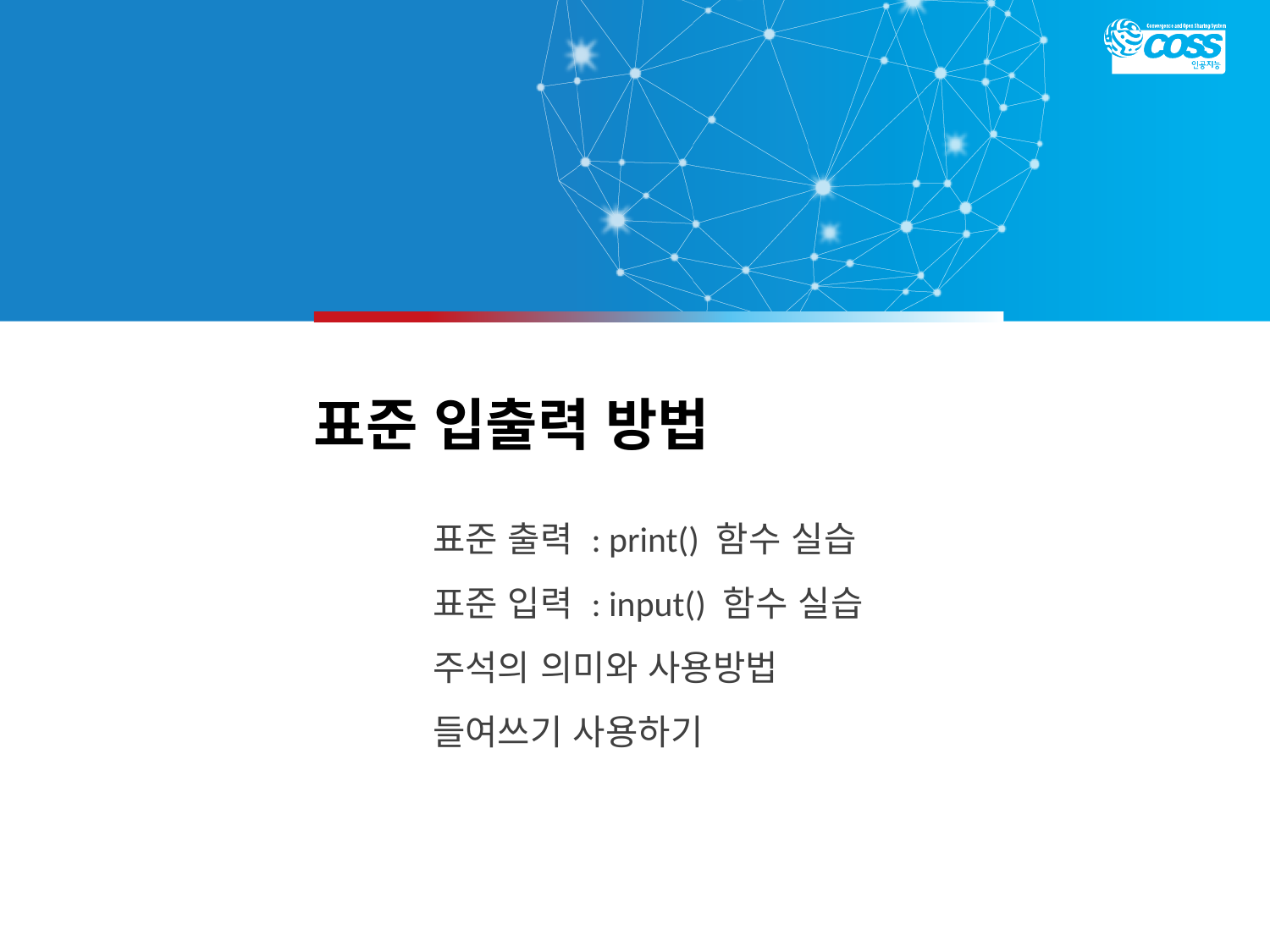

# 표준 입출력 방법
표준 출력 : print() 함수 실습
표준 입력 : input() 함수 실습
주석의 의미와 사용방법
들여쓰기 사용하기